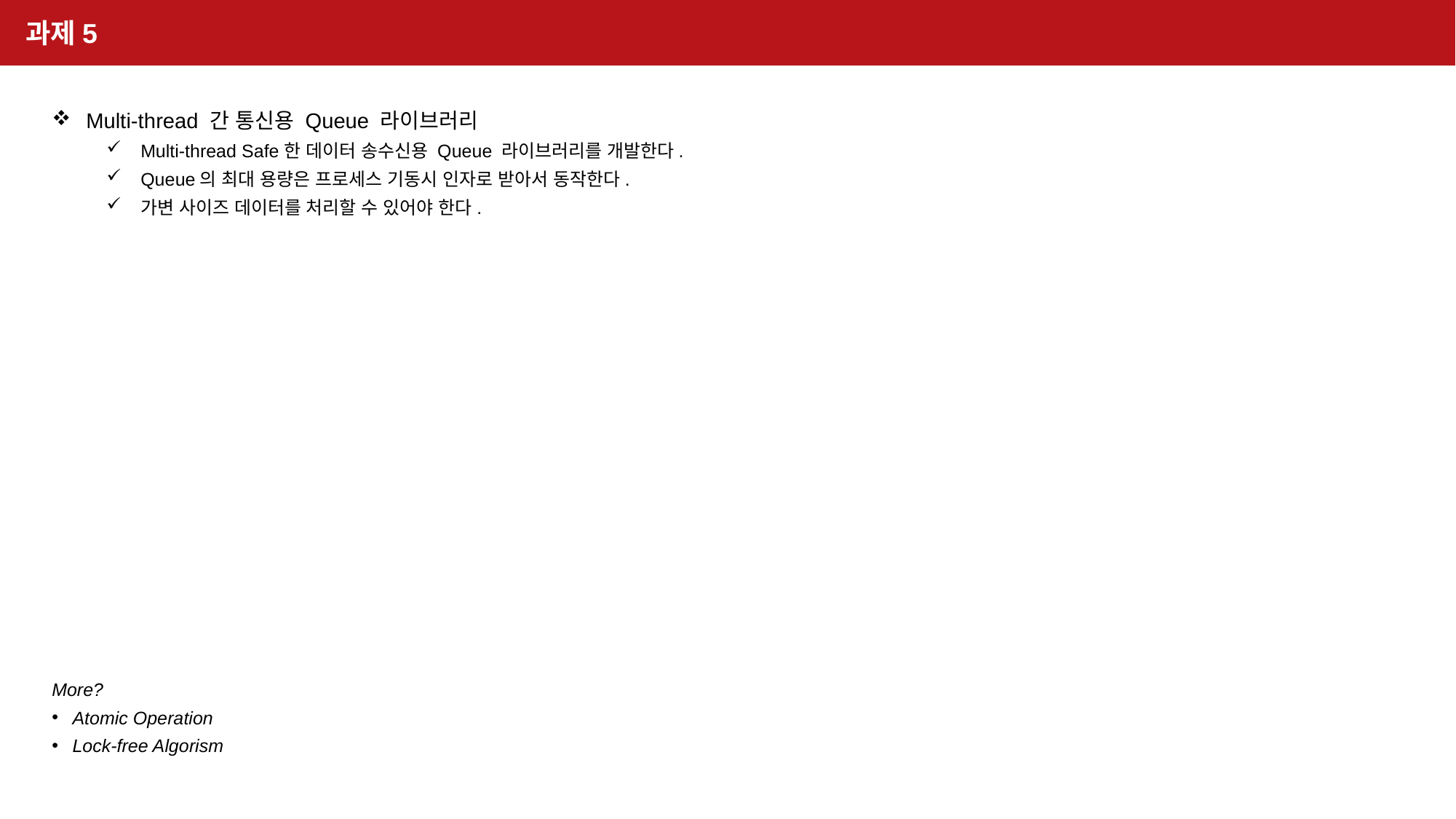

과제5
Multi-thread 간 통신용 Queue 라이브러리
Multi-thread Safe한 데이터 송수신용 Queue 라이브러리를 개발한다.
Queue의 최대 용량은 프로세스 기동시 인자로 받아서 동작한다.
가변 사이즈 데이터를 처리할 수 있어야 한다.

More?
Atomic Operation
Lock-free Algorism